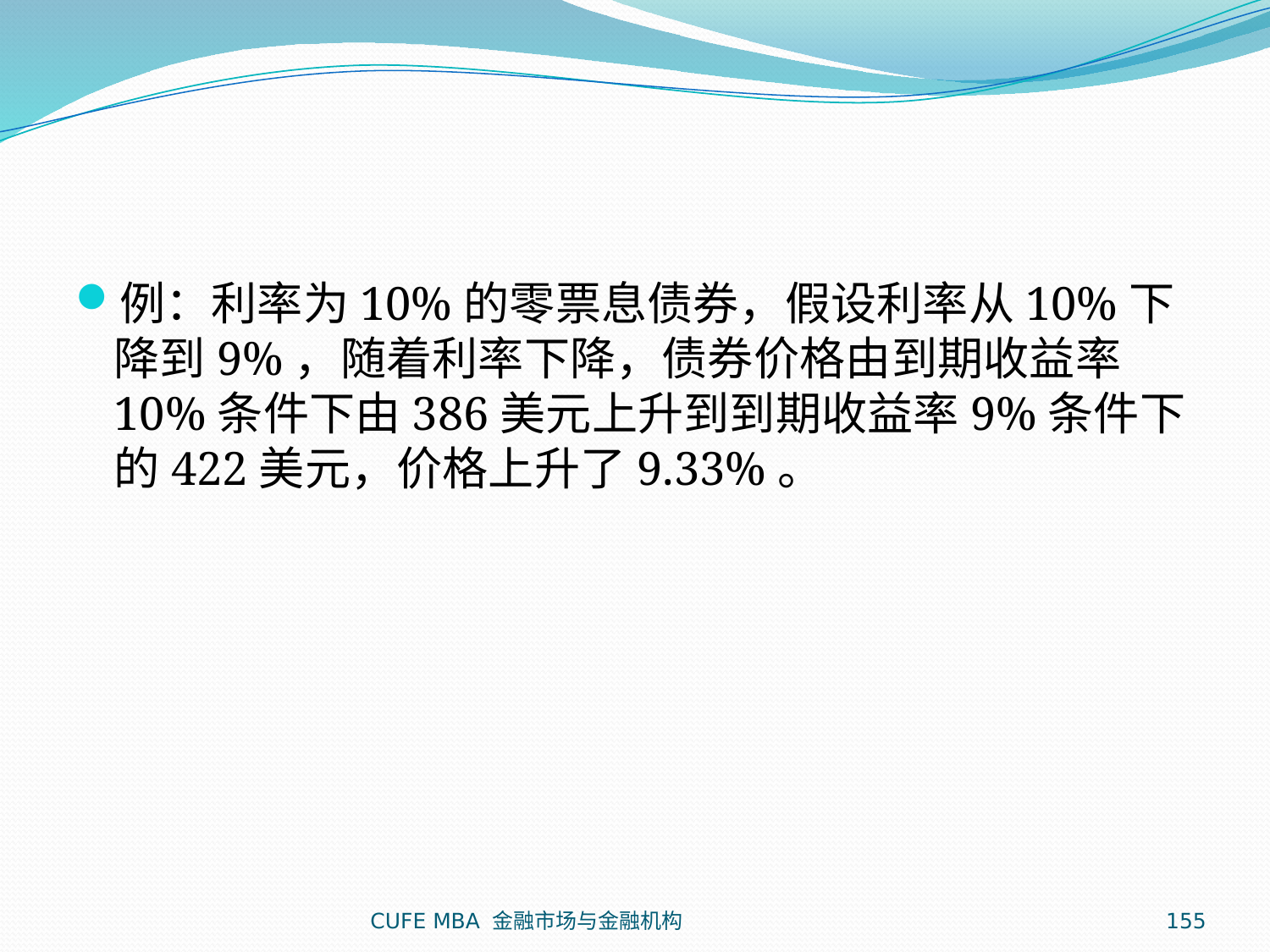

#
例：利率为10%的零票息债券，假设利率从10%下降到9%，随着利率下降，债券价格由到期收益率10%条件下由386美元上升到到期收益率9%条件下的422美元，价格上升了9.33%。
CUFE MBA 金融市场与金融机构
155